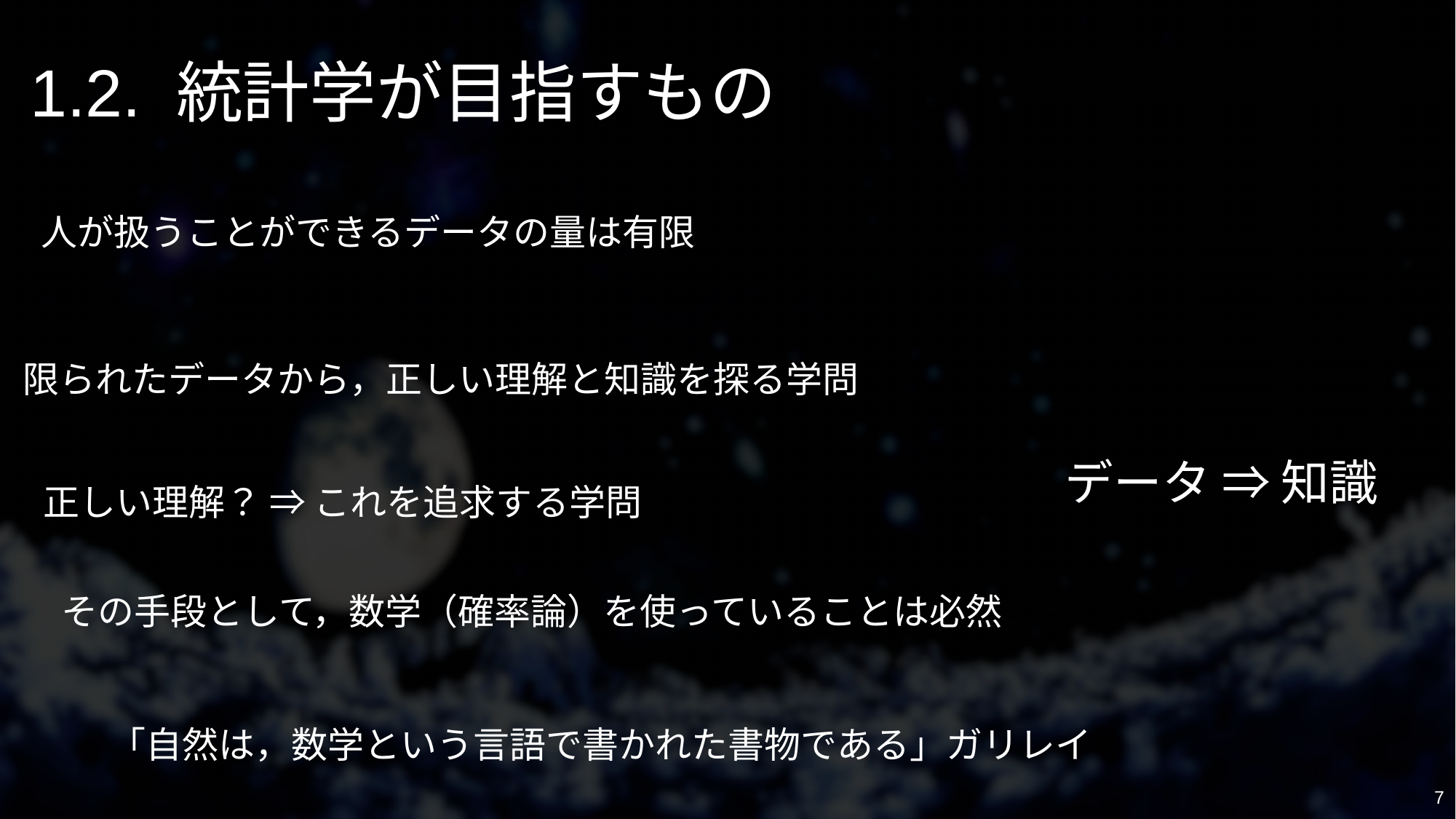

# 1.2. 統計学が目指すもの
人が扱うことができるデータの量は有限
限られたデータから，正しい理解と知識を探る学問
データ ⇒ 知識
正しい理解？ ⇒ これを追求する学問
その手段として，数学（確率論）を使っていることは必然
「自然は，数学という言語で書かれた書物である」ガリレイ
7